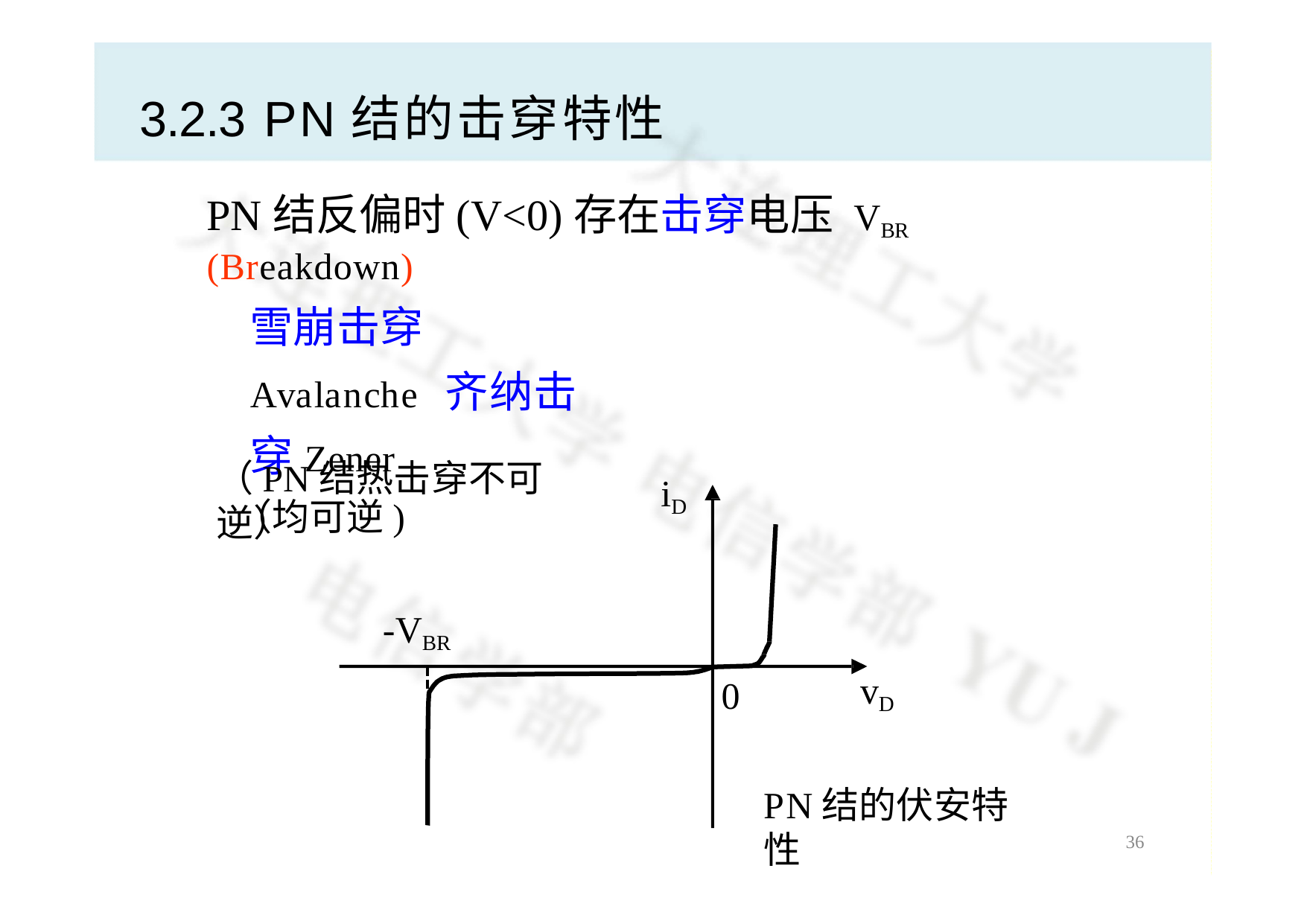

# 3.2.3 PN结的击穿特性
PN结反偏时(V<0)存在击穿电压 VBR  (Breakdown)
雪崩击穿Avalanche  齐纳击穿Zener
（均可逆)
（PN结热击穿不可逆）
iD

-VBR

vD

0

PN结的伏安特性
36